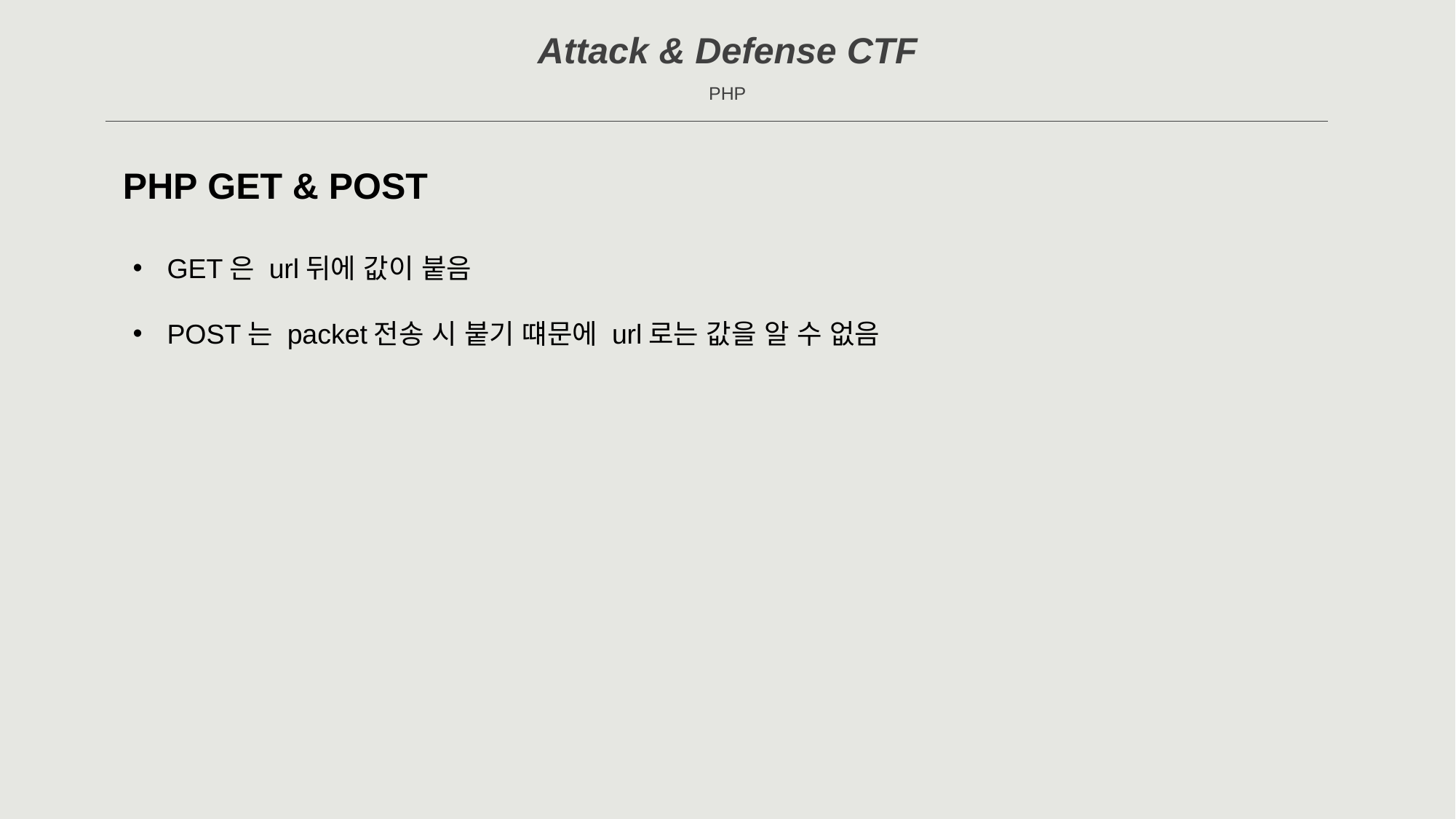

Attack & Defense CTF
PHP
PHP GET & POST
GET은 url뒤에 값이 붙음
POST는 packet전송 시 붙기 떄문에 url로는 값을 알 수 없음